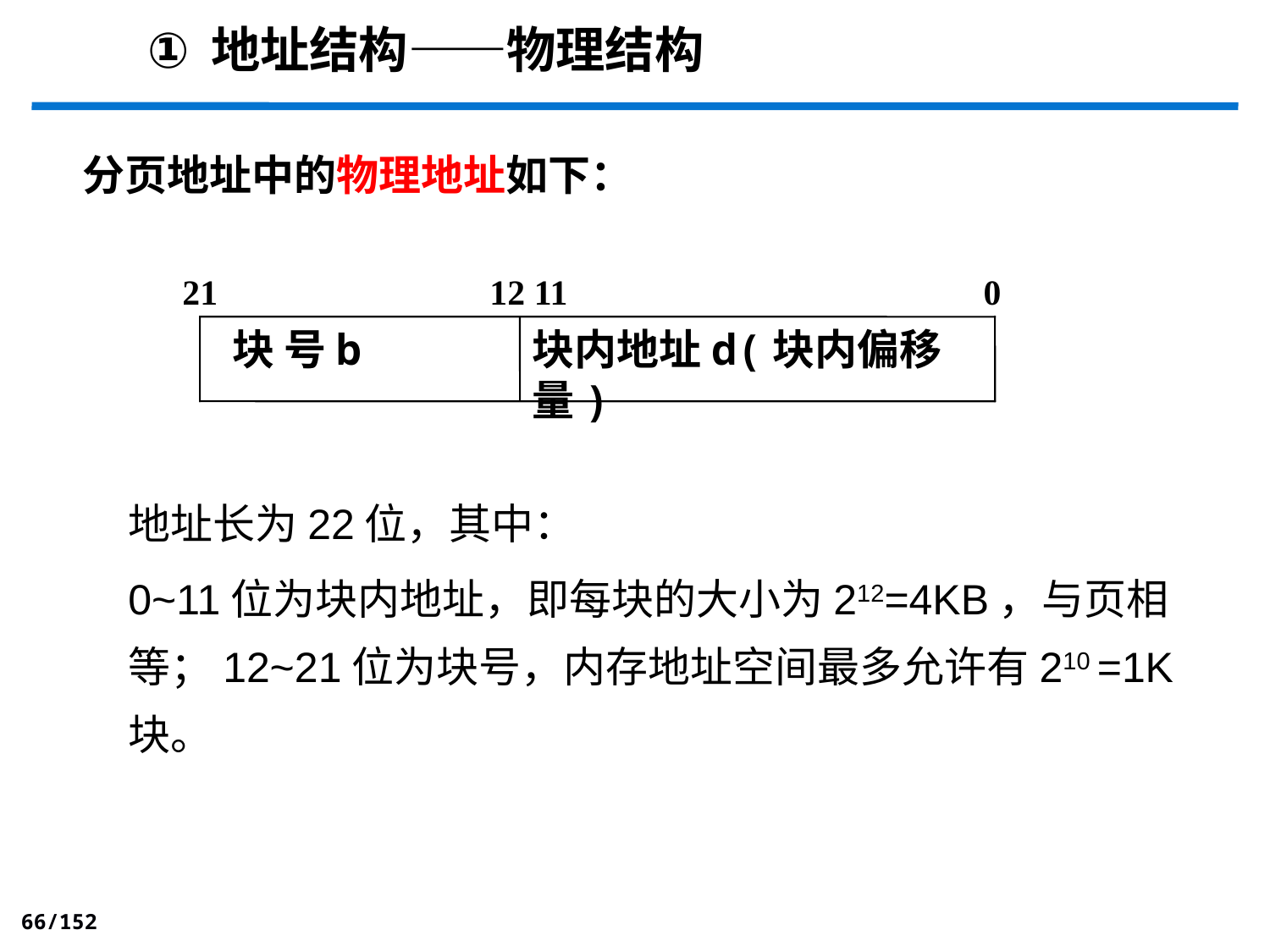

地址结构——物理结构
分页地址中的物理地址如下：
21		      12 11	                                 0
 块 号b

块内地址d(块内偏移量)

地址长为22位，其中：
0~11位为块内地址，即每块的大小为212=4KB，与页相等；12~21位为块号，内存地址空间最多允许有210 =1K块。